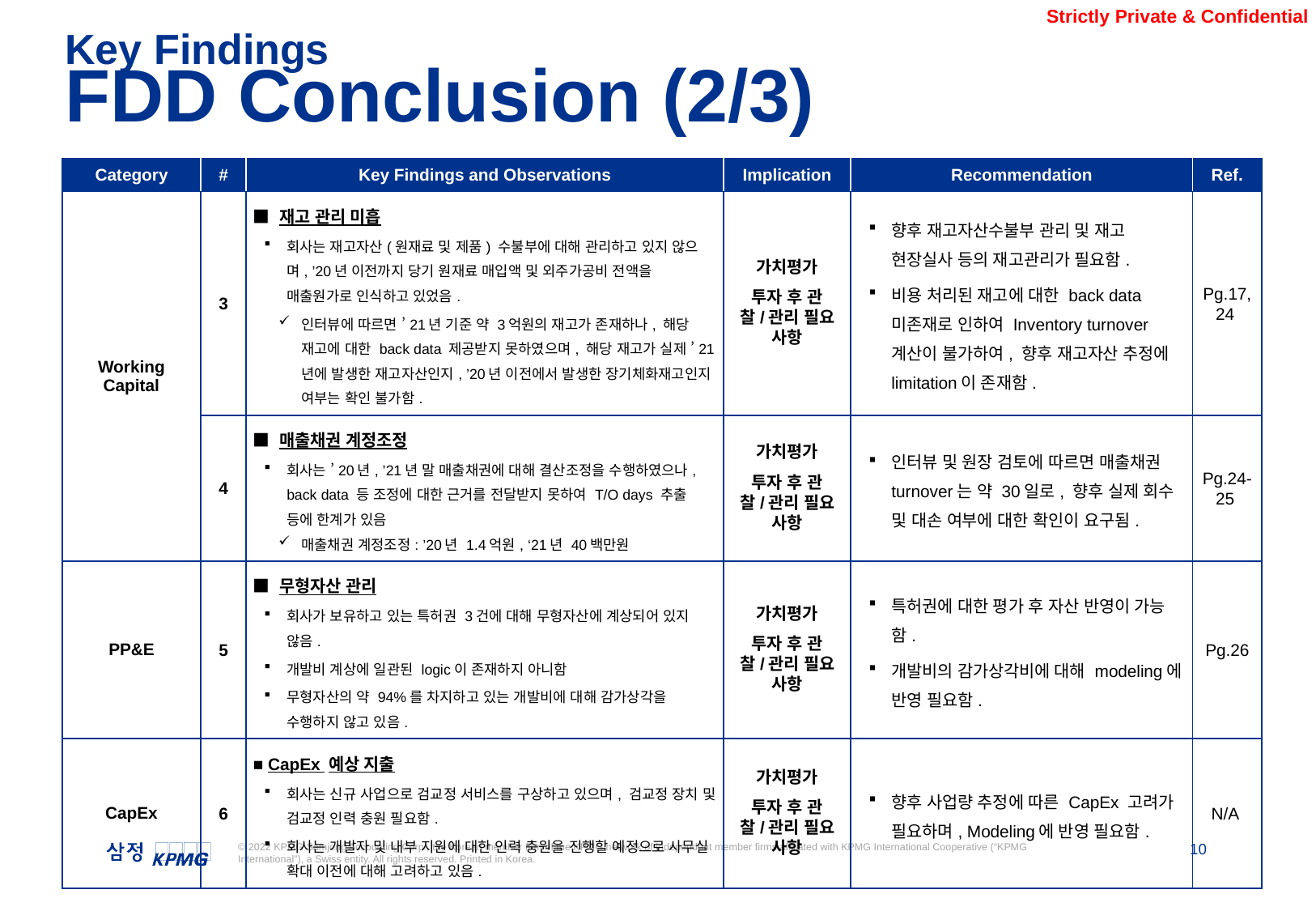

Key Findings
FDD Conclusion (2/3)
| Category | # | Key Findings and Observations | Implication | Recommendation | Ref. |
| --- | --- | --- | --- | --- | --- |
| Working Capital | 3 | ■ 재고 관리 미흡 회사는 재고자산(원재료 및 제품) 수불부에 대해 관리하고 있지 않으며, ’20년 이전까지 당기 원재료 매입액 및 외주가공비 전액을 매출원가로 인식하고 있었음. 인터뷰에 따르면 ’21년 기준 약 3억원의 재고가 존재하나, 해당 재고에 대한 back data 제공받지 못하였으며, 해당 재고가 실제 ’21년에 발생한 재고자산인지, ’20년 이전에서 발생한 장기체화재고인지 여부는 확인 불가함. | 가치평가 투자 후 관찰/관리 필요 사항 | 향후 재고자산수불부 관리 및 재고 현장실사 등의 재고관리가 필요함. 비용 처리된 재고에 대한 back data 미존재로 인하여 Inventory turnover 계산이 불가하여, 향후 재고자산 추정에 limitation이 존재함. | Pg.17, 24 |
|  | 4 | ■ 매출채권 계정조정 회사는 ’20년, ’21년 말 매출채권에 대해 결산조정을 수행하였으나, back data 등 조정에 대한 근거를 전달받지 못하여 T/O days 추출 등에 한계가 있음 매출채권 계정조정: ’20년 1.4억원, ‘21년 40백만원 | 가치평가 투자 후 관찰/관리 필요 사항 | 인터뷰 및 원장 검토에 따르면 매출채권turnover는 약 30일로, 향후 실제 회수 및 대손 여부에 대한 확인이 요구됨. | Pg.24-25 |
| PP&E | 5 | ■ 무형자산 관리 회사가 보유하고 있는 특허권 3건에 대해 무형자산에 계상되어 있지 않음. 개발비 계상에 일관된 logic이 존재하지 아니함 무형자산의 약 94%를 차지하고 있는 개발비에 대해 감가상각을 수행하지 않고 있음. | 가치평가 투자 후 관찰/관리 필요 사항 | 특허권에 대한 평가 후 자산 반영이 가능함. 개발비의 감가상각비에 대해 modeling에 반영 필요함. | Pg.26 |
| CapEx | 6 | ■ CapEx 예상 지출 회사는 신규 사업으로 검교정 서비스를 구상하고 있으며, 검교정 장치 및 검교정 인력 충원 필요함. 회사는 개발자 및 내부 지원에 대한 인력 충원을 진행할 예정으로 사무실 확대 이전에 대해 고려하고 있음. | 가치평가 투자 후 관찰/관리 필요 사항 | 향후 사업량 추정에 따른 CapEx 고려가 필요하며, Modeling에 반영 필요함. | N/A |